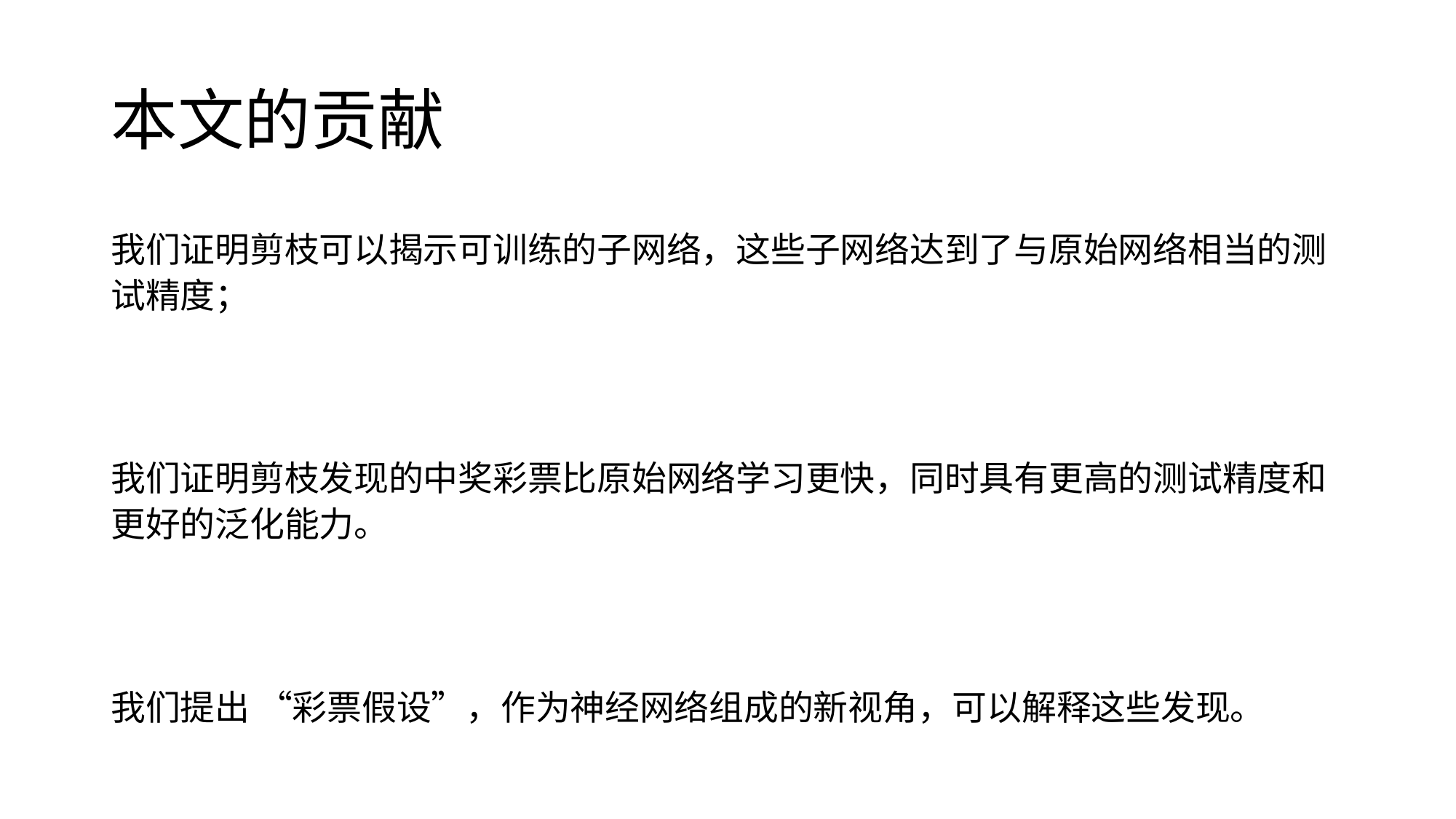

# 本文的贡献
我们证明剪枝可以揭示可训练的子网络，这些子网络达到了与原始网络相当的测试精度；

我们证明剪枝发现的中奖彩票比原始网络学习更快，同时具有更高的测试精度和更好的泛化能力。

我们提出 “彩票假设”，作为神经网络组成的新视角，可以解释这些发现。